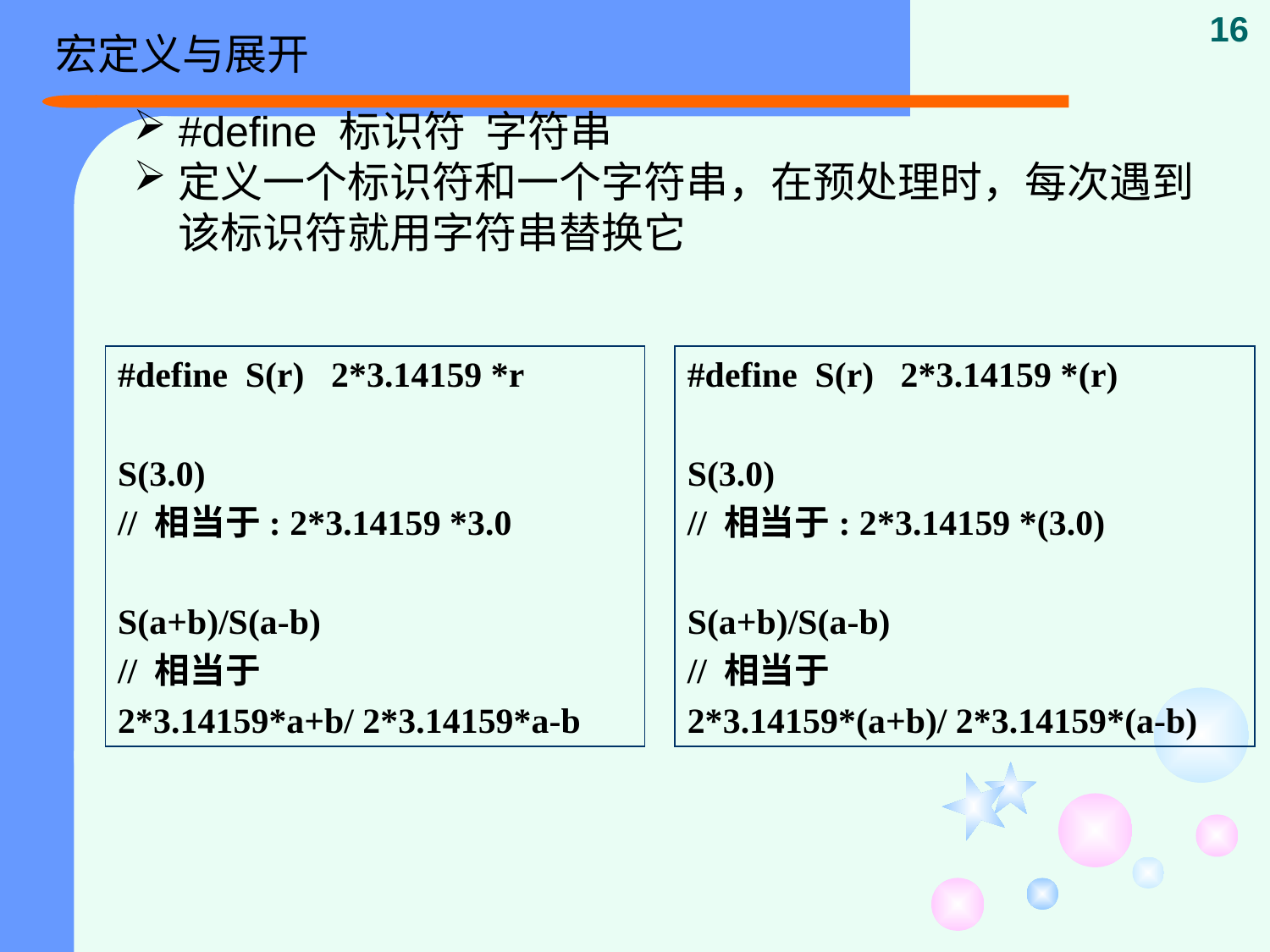

宏定义与展开
16
#define 标识符  字符串
定义一个标识符和一个字符串，在预处理时，每次遇到该标识符就用字符串替换它

#define  S(r)   2*3.14159 *r

S(3.0)
// 相当于: 2*3.14159 *3.0

S(a+b)/S(a-b)
// 相当于
2*3.14159*a+b/ 2*3.14159*a-b
#define  S(r)   2*3.14159 *(r)

S(3.0)
// 相当于: 2*3.14159 *(3.0)

S(a+b)/S(a-b)
// 相当于
2*3.14159*(a+b)/ 2*3.14159*(a-b)